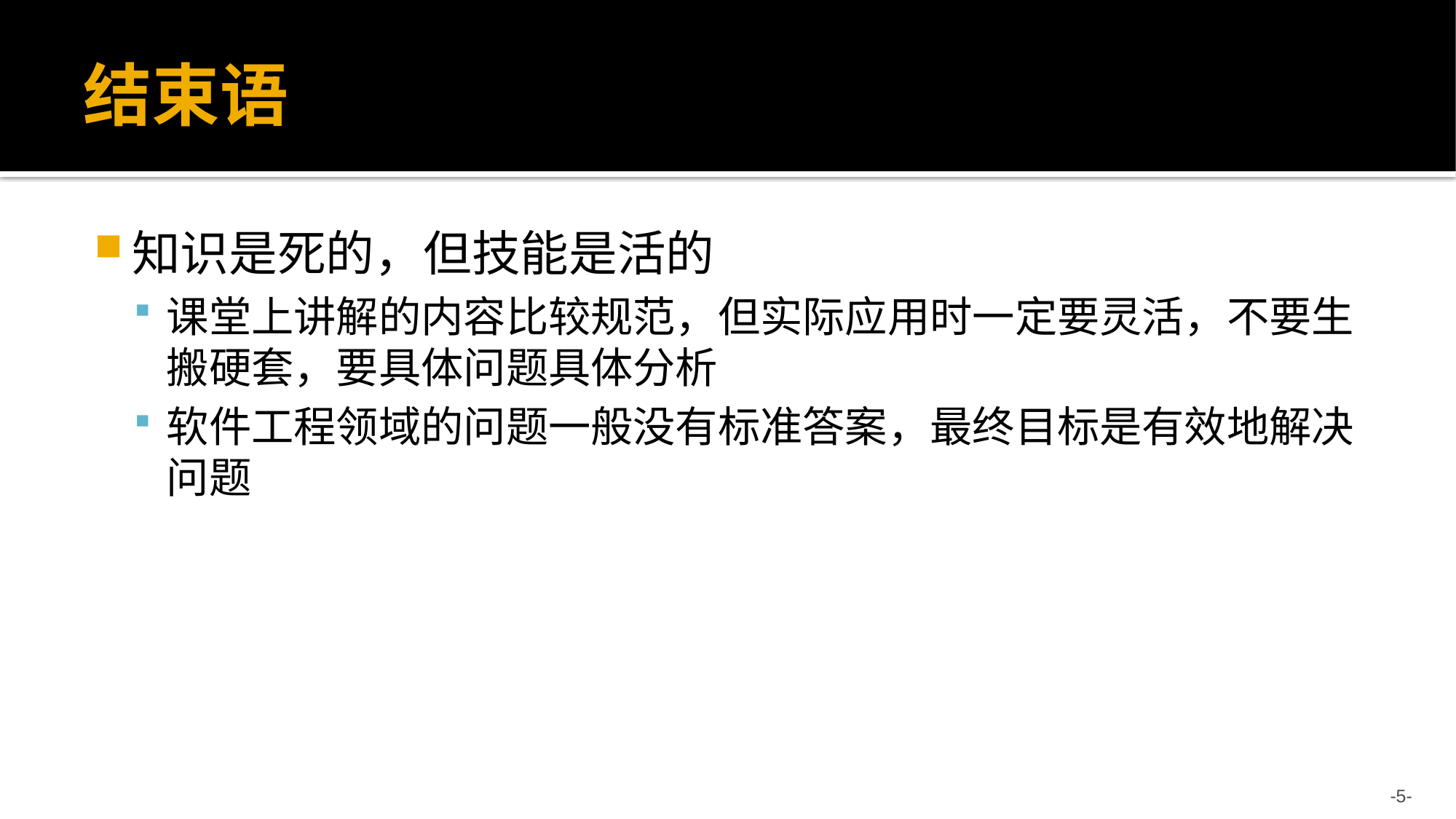

# 结束语
知识是死的，但技能是活的
课堂上讲解的内容比较规范，但实际应用时一定要灵活，不要生搬硬套，要具体问题具体分析
软件工程领域的问题一般没有标准答案，最终目标是有效地解决问题

-5-